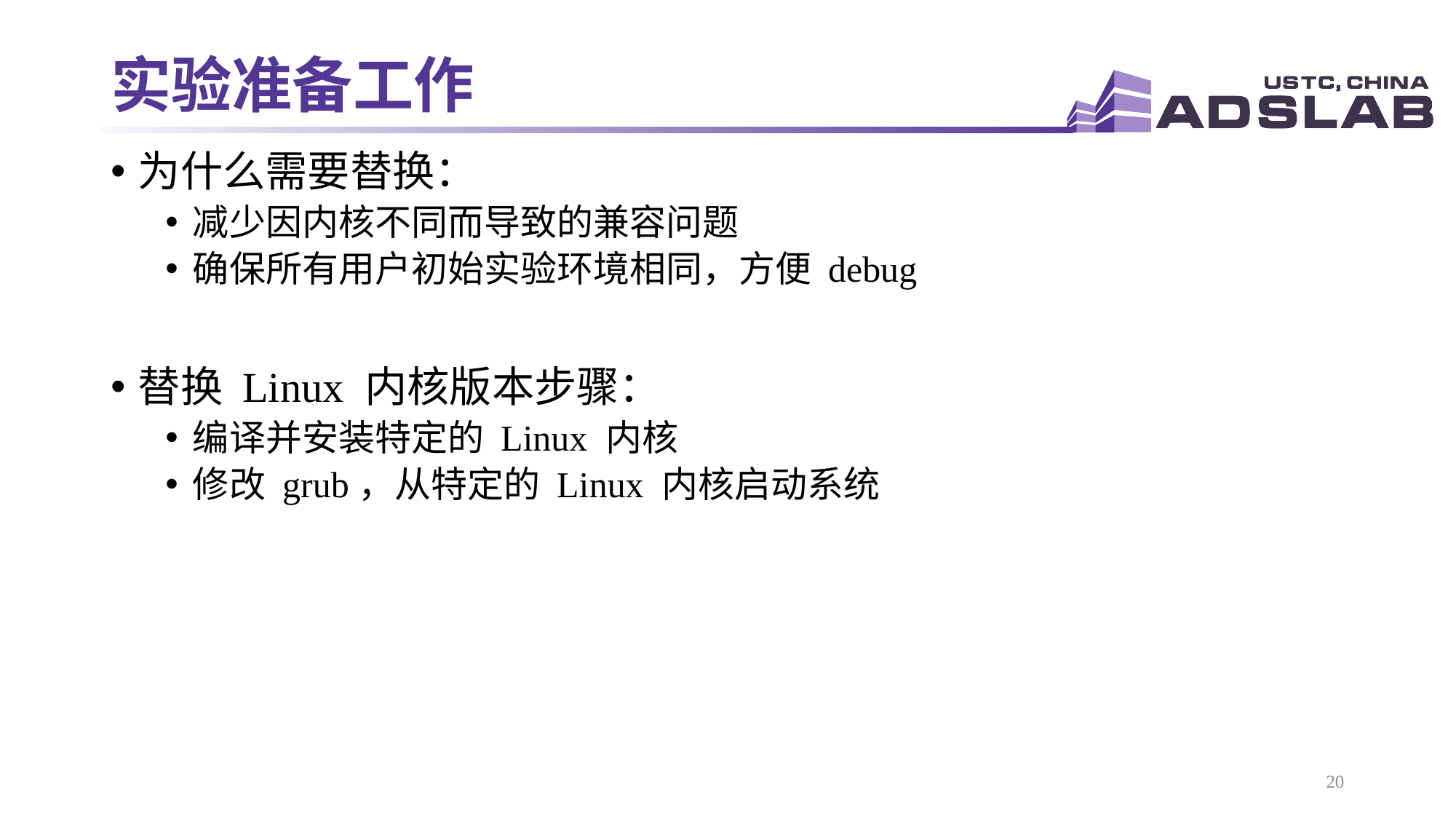

# 实验准备工作
为什么需要替换：
减少因内核不同而导致的兼容问题
确保所有用户初始实验环境相同，方便 debug

替换 Linux 内核版本步骤：
编译并安装特定的 Linux 内核
修改 grub，从特定的 Linux 内核启动系统